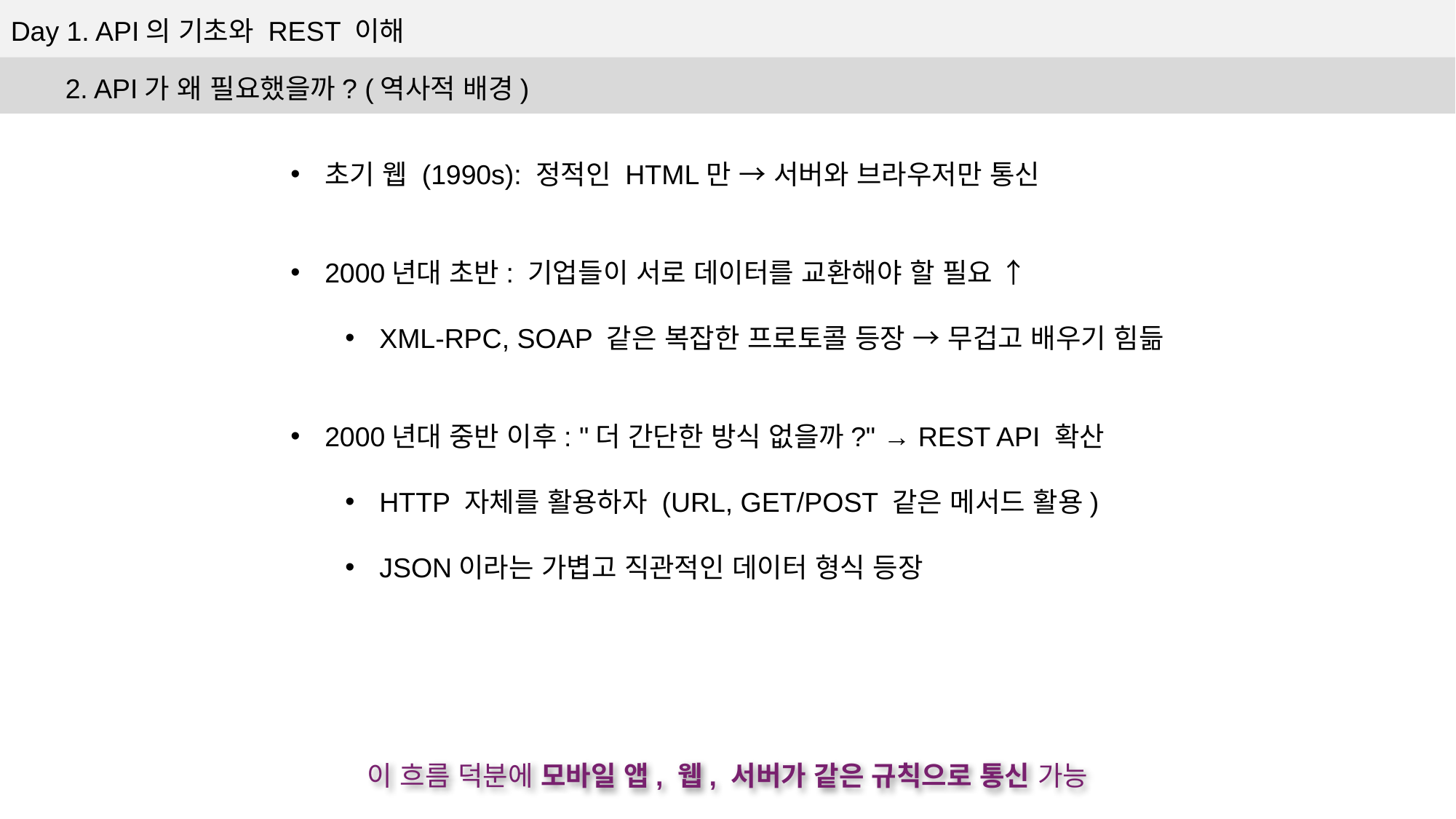

Day 1. API의 기초와 REST 이해
2. API가 왜 필요했을까? (역사적 배경)
초기 웹 (1990s): 정적인 HTML만 → 서버와 브라우저만 통신

2000년대 초반: 기업들이 서로 데이터를 교환해야 할 필요 ↑

XML-RPC, SOAP 같은 복잡한 프로토콜 등장 → 무겁고 배우기 힘듦

2000년대 중반 이후: "더 간단한 방식 없을까?" → REST API 확산

HTTP 자체를 활용하자 (URL, GET/POST 같은 메서드 활용)

JSON이라는 가볍고 직관적인 데이터 형식 등장
이 흐름 덕분에 모바일 앱, 웹, 서버가 같은 규칙으로 통신 가능